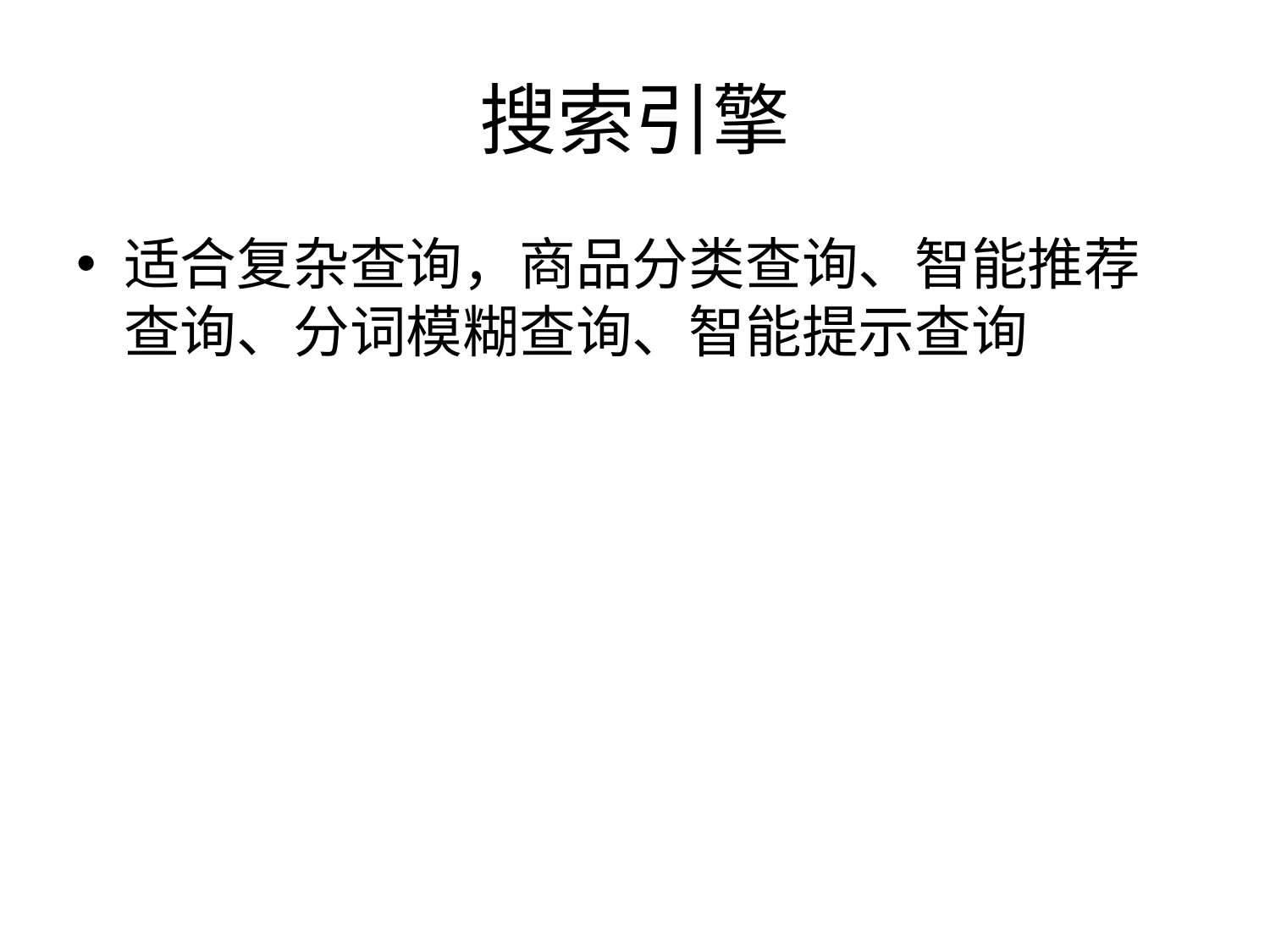

# 搜索引擎
适合复杂查询，商品分类查询、智能推荐查询、分词模糊查询、智能提示查询